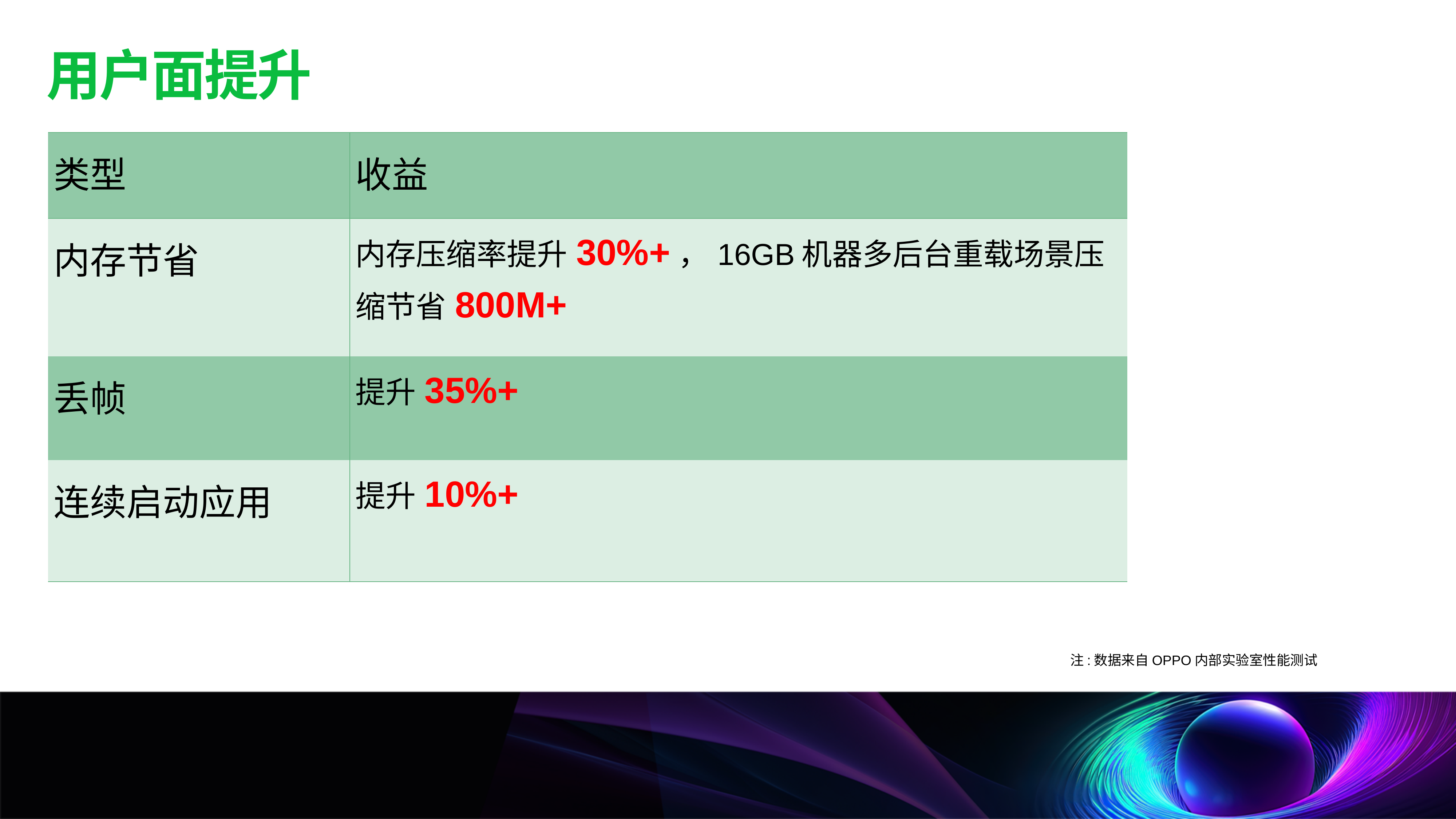

用户面提升
| 类型 | 收益 |
| --- | --- |
| 内存节省 | 内存压缩率提升30%+，16GB机器多后台重载场景压缩节省800M+ |
| 丢帧 | 提升35%+ |
| 连续启动应用 | 提升10%+ |
注:数据来自OPPO内部实验室性能测试